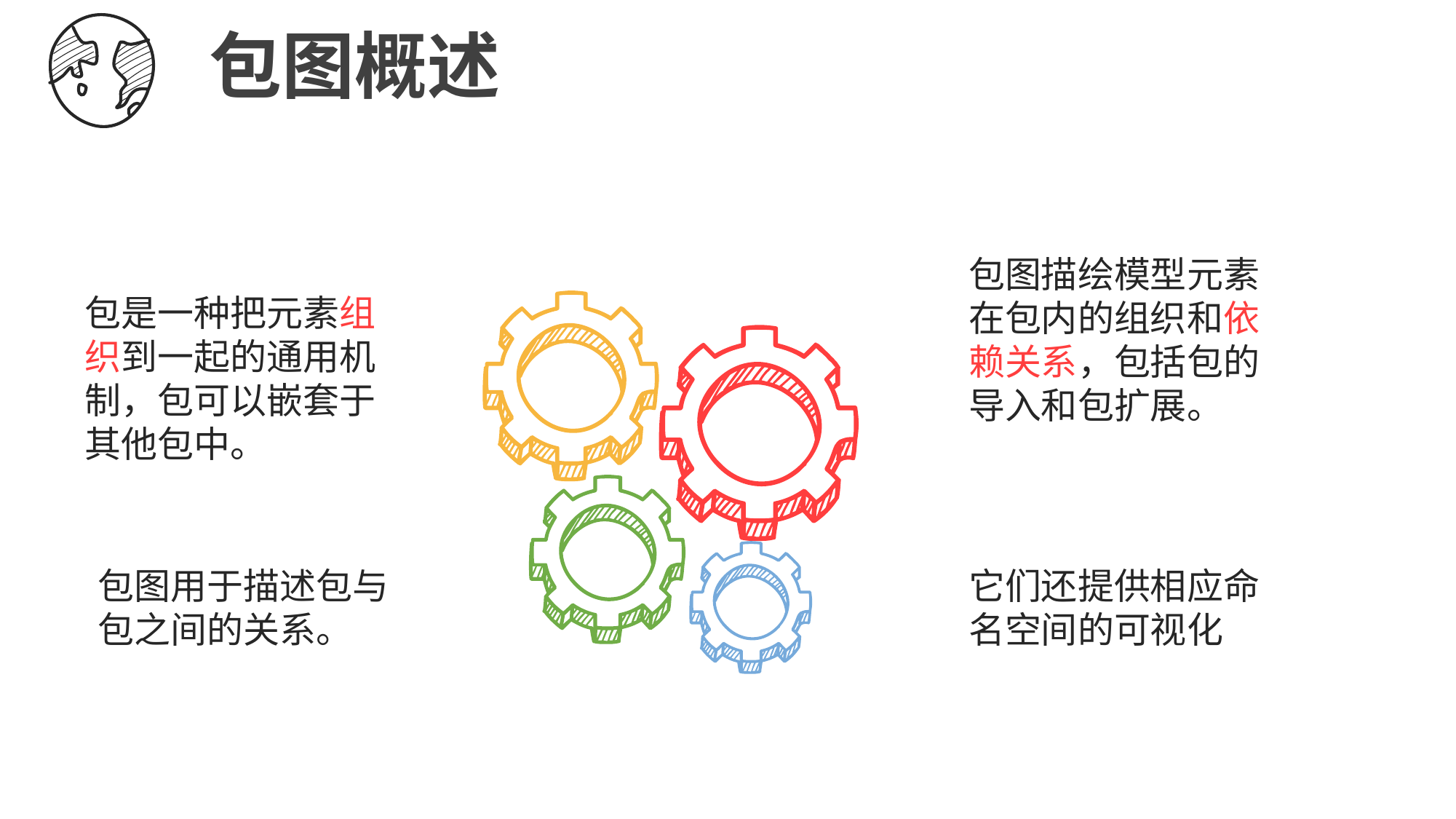

包图概述

包图描绘模型元素在包内的组织和依赖关系，包括包的导入和包扩展。
包是一种把元素组织到一起的通用机制，包可以嵌套于其他包中。

包图用于描述包与包之间的关系。
它们还提供相应命名空间的可视化